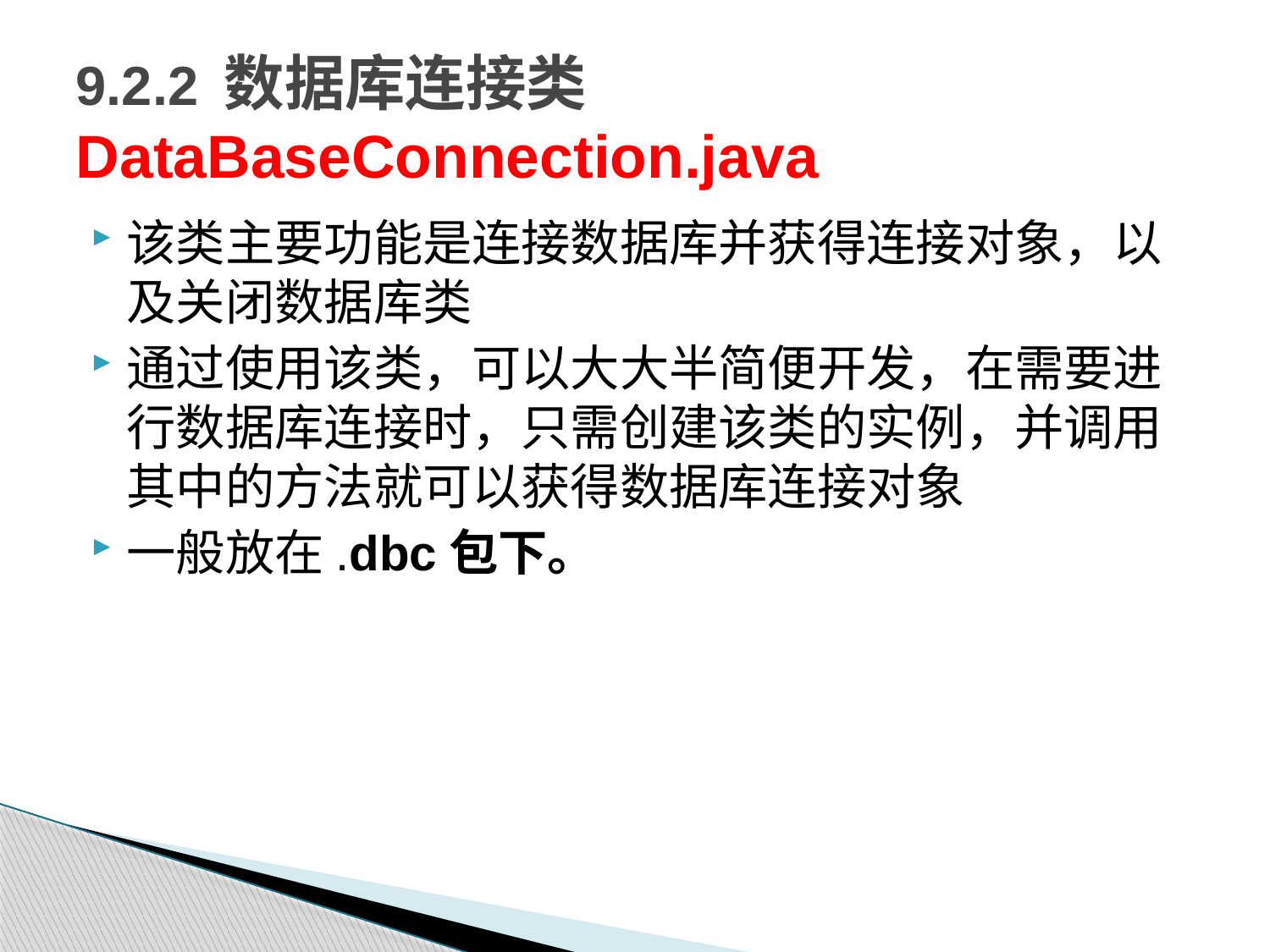

# 9.2.2 数据库连接类DataBaseConnection.java
该类主要功能是连接数据库并获得连接对象，以及关闭数据库类
通过使用该类，可以大大半简便开发，在需要进行数据库连接时，只需创建该类的实例，并调用其中的方法就可以获得数据库连接对象
一般放在.dbc包下。